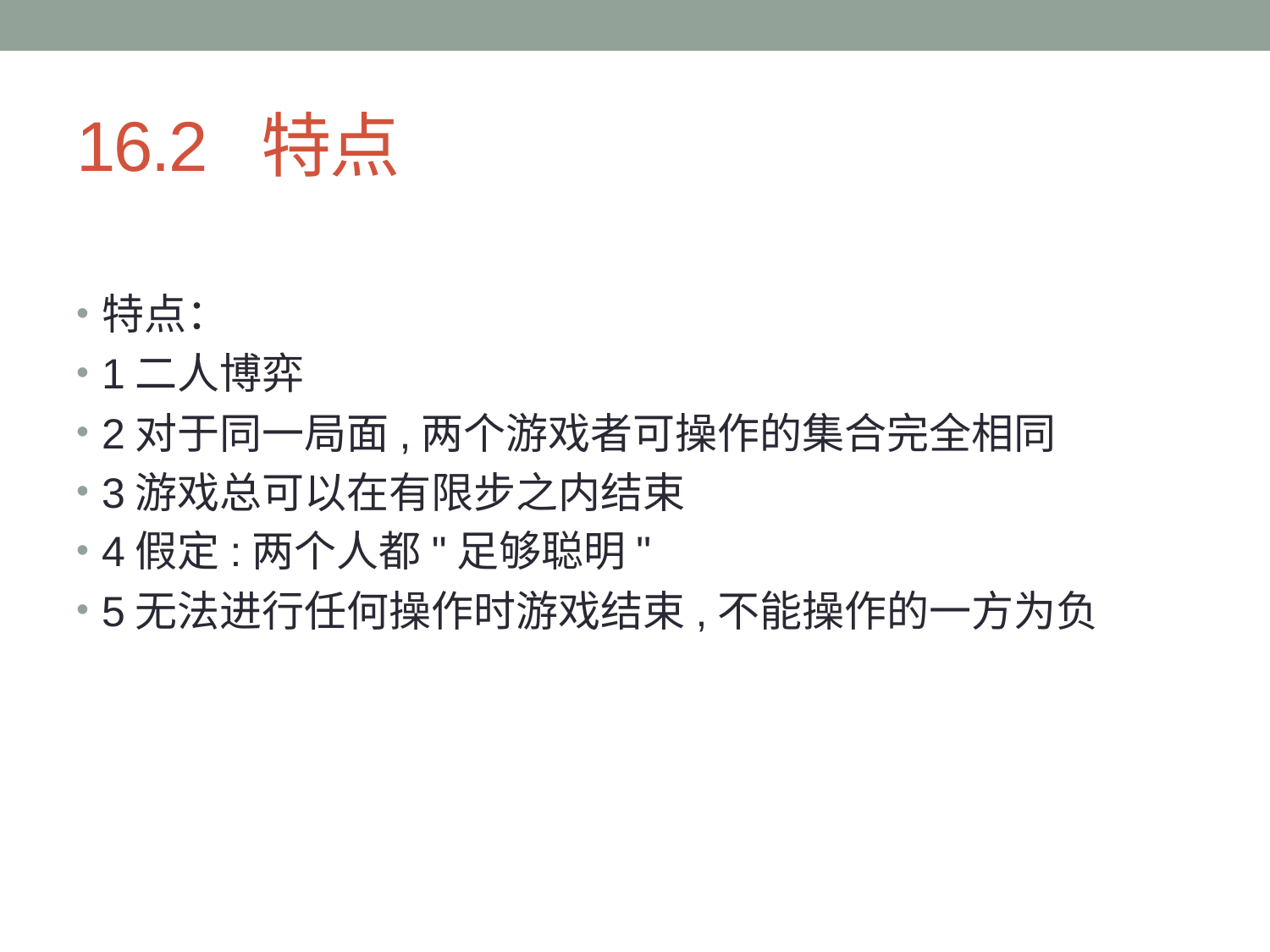

# 16.2  特点

特点：
1二人博弈
2对于同一局面,两个游戏者可操作的集合完全相同
3游戏总可以在有限步之内结束
4假定:两个人都"足够聪明"
5无法进行任何操作时游戏结束,不能操作的一方为负